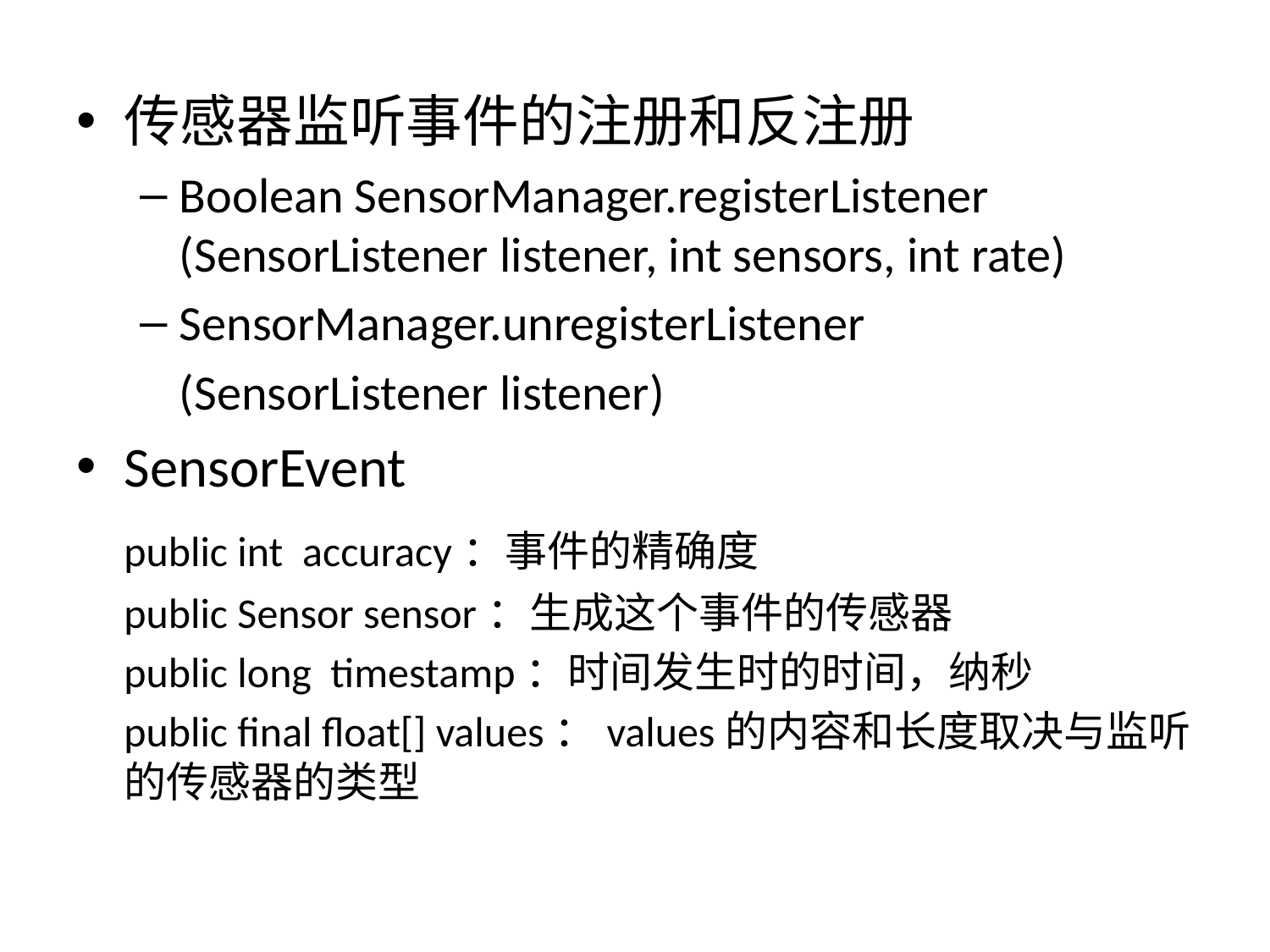

传感器监听事件的注册和反注册
Boolean SensorManager.registerListener (SensorListener listener, int sensors, int rate)
SensorManager.unregisterListener
	(SensorListener listener)
SensorEvent
	public int  accuracy：事件的精确度
	public Sensor sensor：生成这个事件的传感器
	public long  timestamp：时间发生时的时间，纳秒
	public final float[] values：values的内容和长度取决与监听的传感器的类型